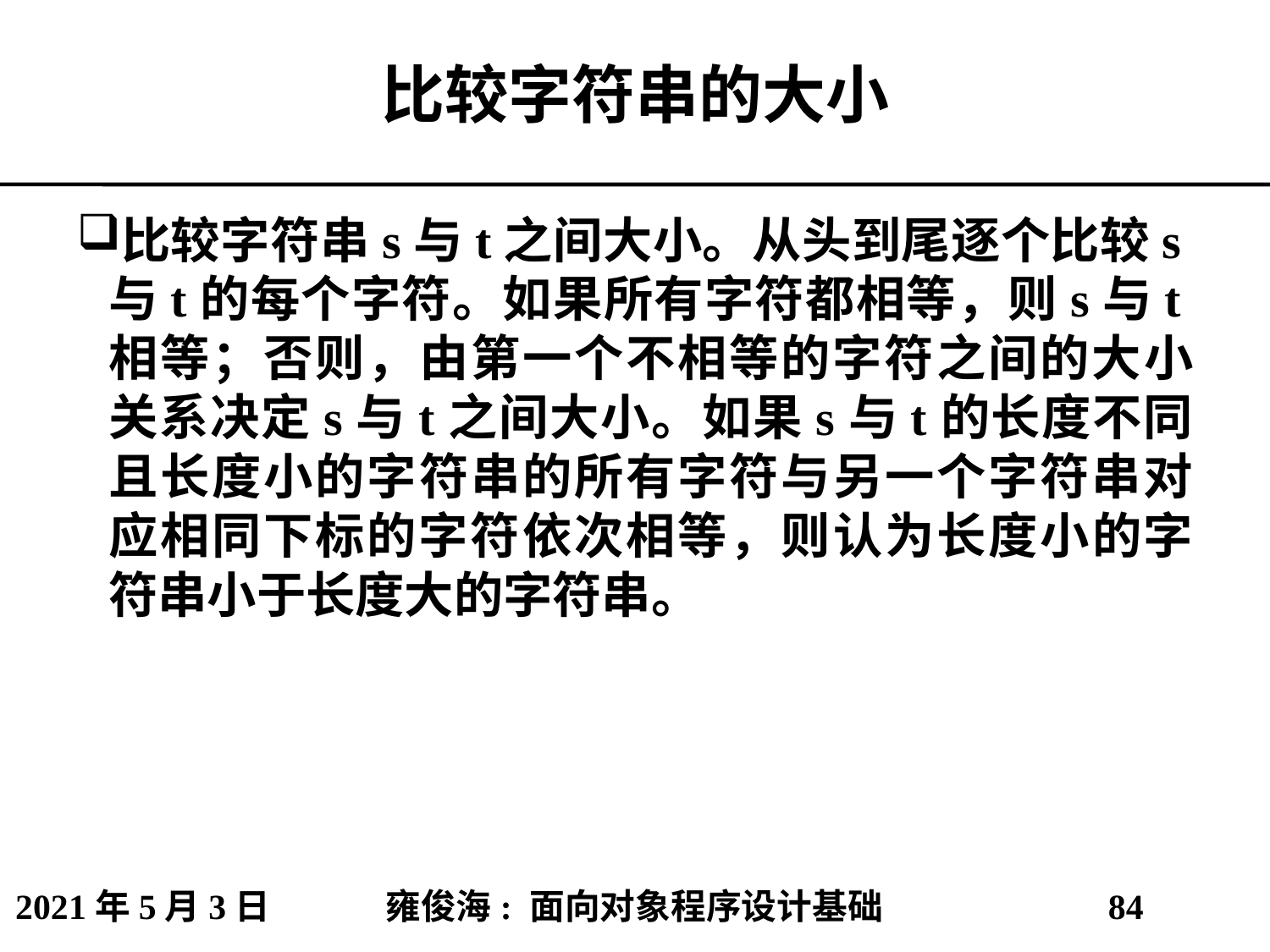

# 比较字符串的大小

比较字符串s与t之间大小。从头到尾逐个比较s与t的每个字符。如果所有字符都相等，则s与t相等；否则，由第一个不相等的字符之间的大小关系决定s与t之间大小。如果s与t的长度不同且长度小的字符串的所有字符与另一个字符串对应相同下标的字符依次相等，则认为长度小的字符串小于长度大的字符串。
2021年5月3日
雍俊海: 面向对象程序设计基础
84